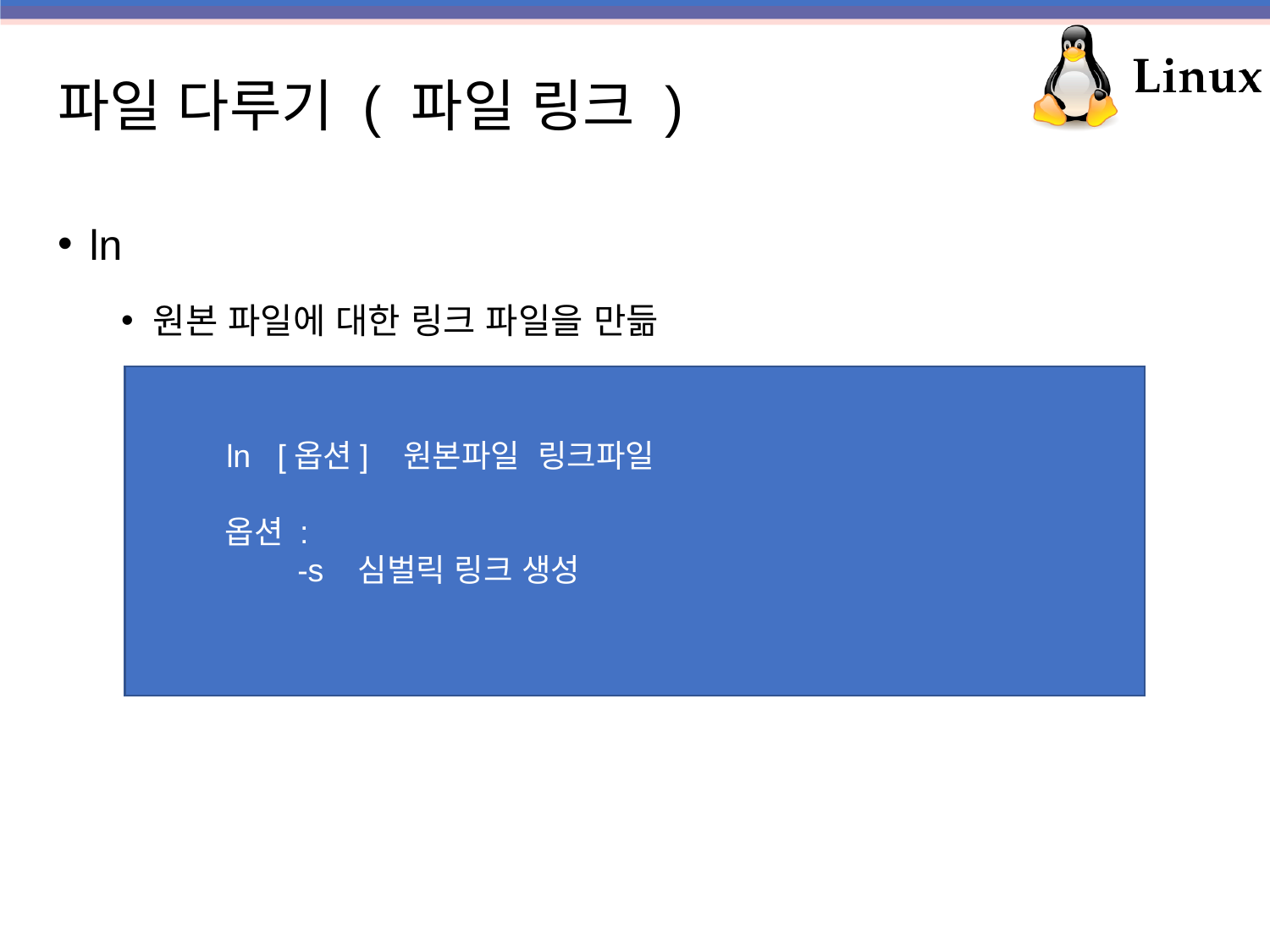

# 파일 다루기 ( 파일 링크 )
ln
원본 파일에 대한 링크 파일을 만듦

          ln   [옵션]   원본파일  링크파일

         옵션 :
                  -s   심벌릭 링크 생성